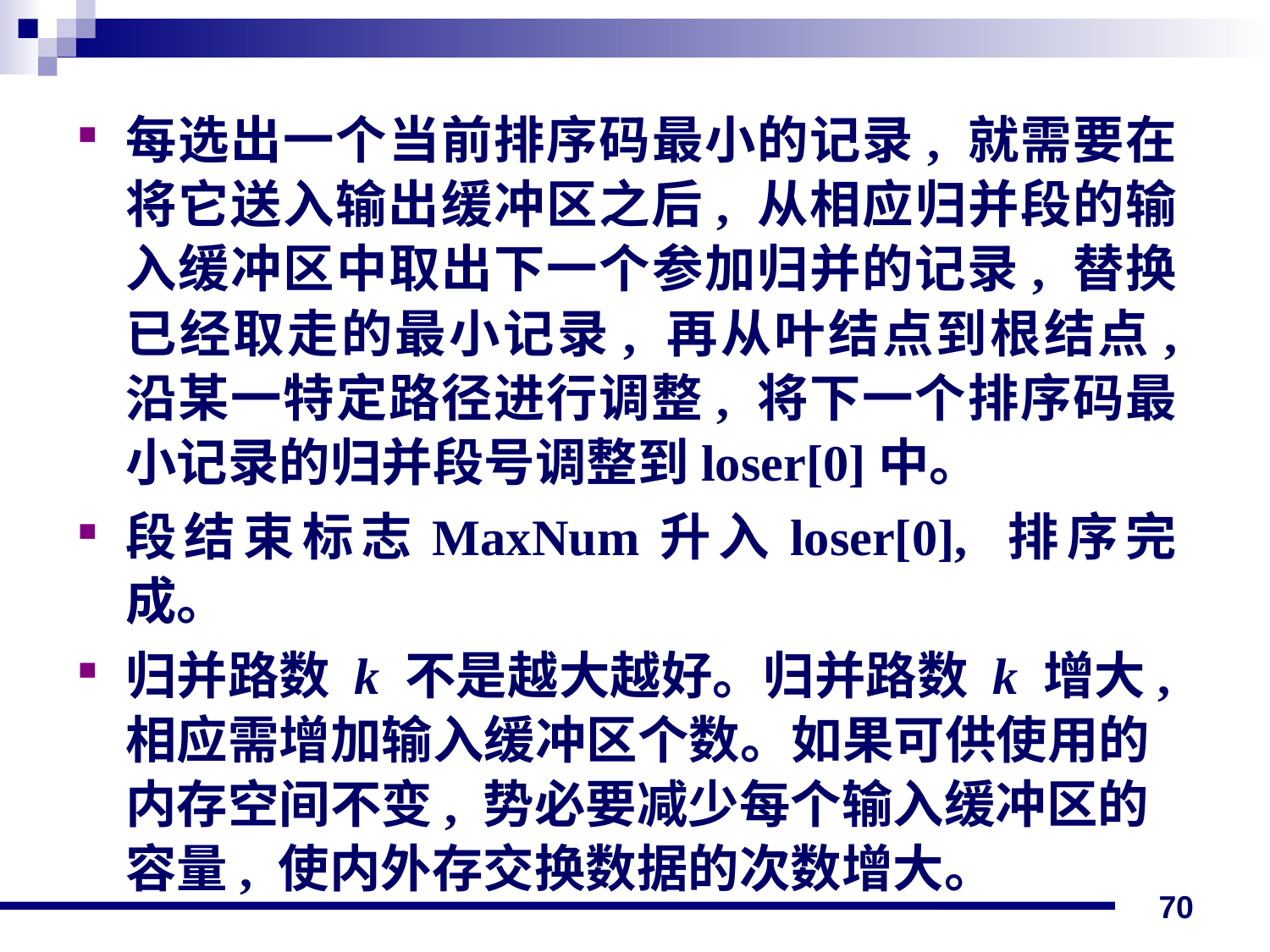

每选出一个当前排序码最小的记录, 就需要在将它送入输出缓冲区之后, 从相应归并段的输入缓冲区中取出下一个参加归并的记录, 替换已经取走的最小记录, 再从叶结点到根结点, 沿某一特定路径进行调整, 将下一个排序码最小记录的归并段号调整到loser[0]中。
段结束标志MaxNum升入loser[0], 排序完成。
归并路数 k 不是越大越好。归并路数 k 增大, 相应需增加输入缓冲区个数。如果可供使用的内存空间不变, 势必要减少每个输入缓冲区的容量, 使内外存交换数据的次数增大。
70